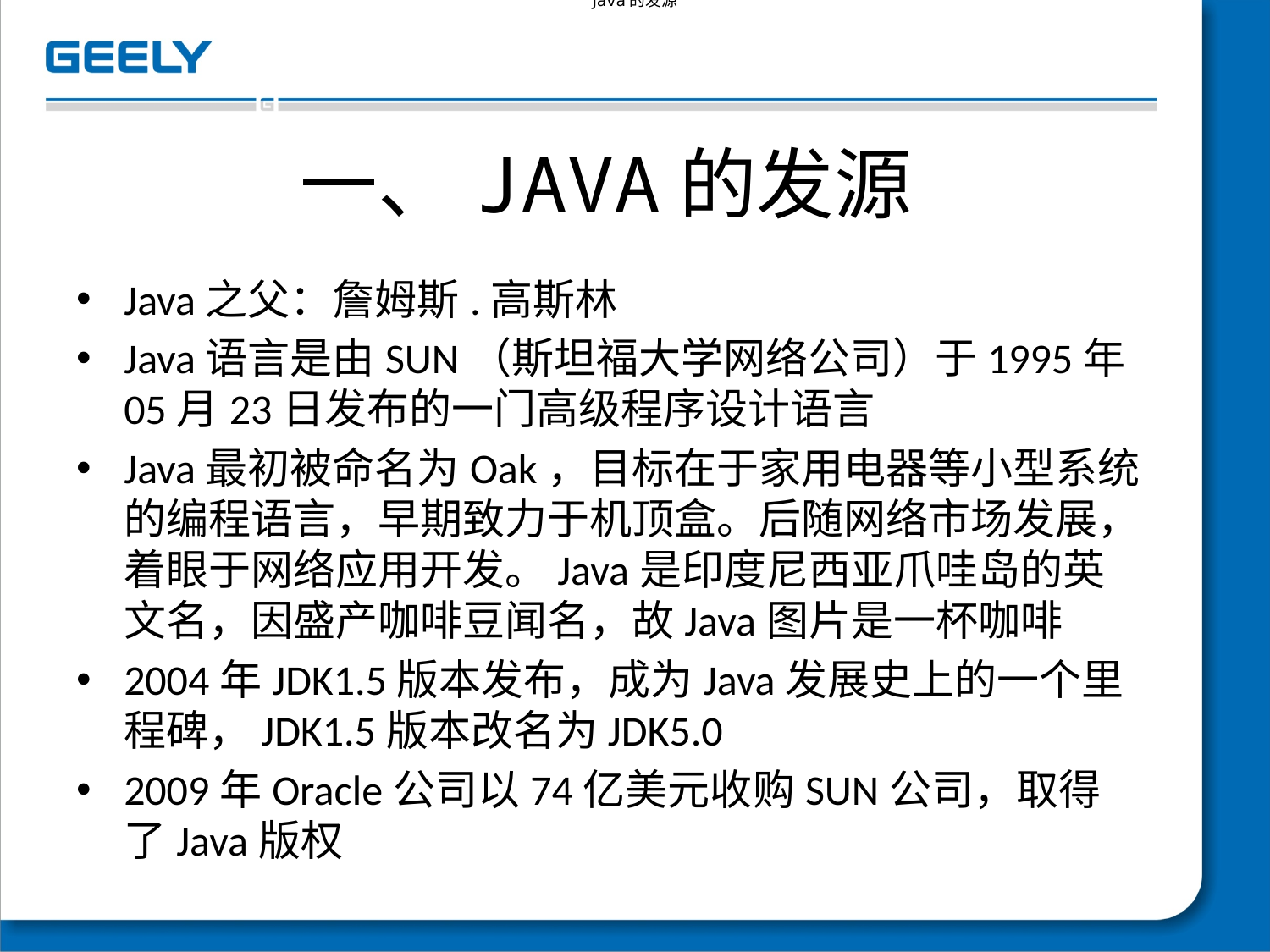

Java的发源
# 一、JAVA的发源
Java之父：詹姆斯.高斯林
Java语言是由SUN（斯坦福大学网络公司）于1995年05月23日发布的一门高级程序设计语言
Java最初被命名为Oak，目标在于家用电器等小型系统的编程语言，早期致力于机顶盒。后随网络市场发展，着眼于网络应用开发。Java是印度尼西亚爪哇岛的英文名，因盛产咖啡豆闻名，故Java图片是一杯咖啡
2004年JDK1.5版本发布，成为Java发展史上的一个里程碑，JDK1.5版本改名为JDK5.0
2009年Oracle公司以74亿美元收购SUN公司，取得了Java版权